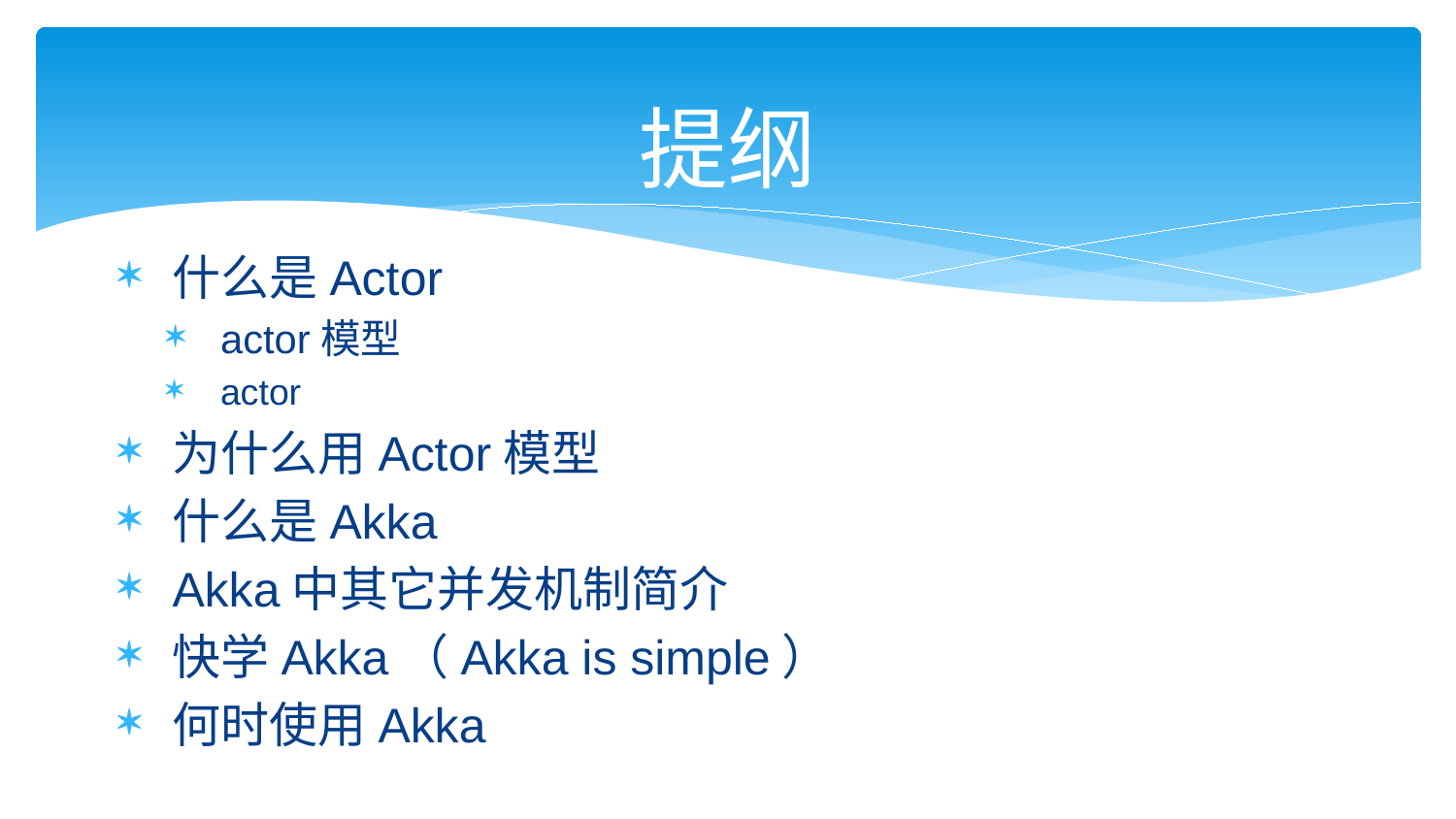

# 提纲
什么是Actor
actor模型
actor
为什么用Actor模型
什么是Akka
Akka中其它并发机制简介
快学Akka（Akka is simple）
何时使用Akka